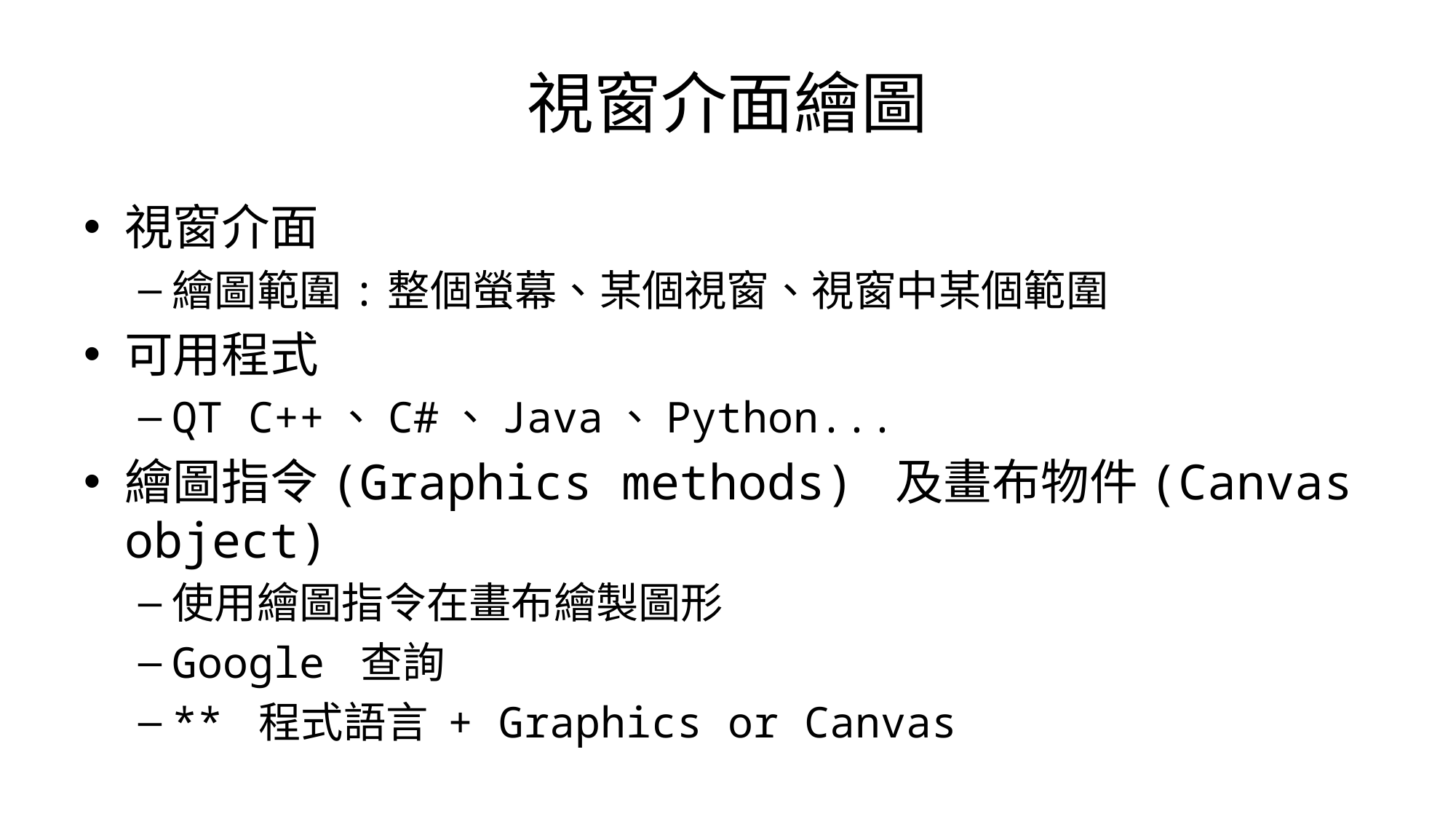

# 視窗介面繪圖
視窗介面
繪圖範圍:整個螢幕、某個視窗、視窗中某個範圍
可用程式
QT C++、C#、Java、Python...
繪圖指令(Graphics methods) 及畫布物件(Canvas object)
使用繪圖指令在畫布繪製圖形
Google 查詢
** 程式語言 + Graphics or Canvas